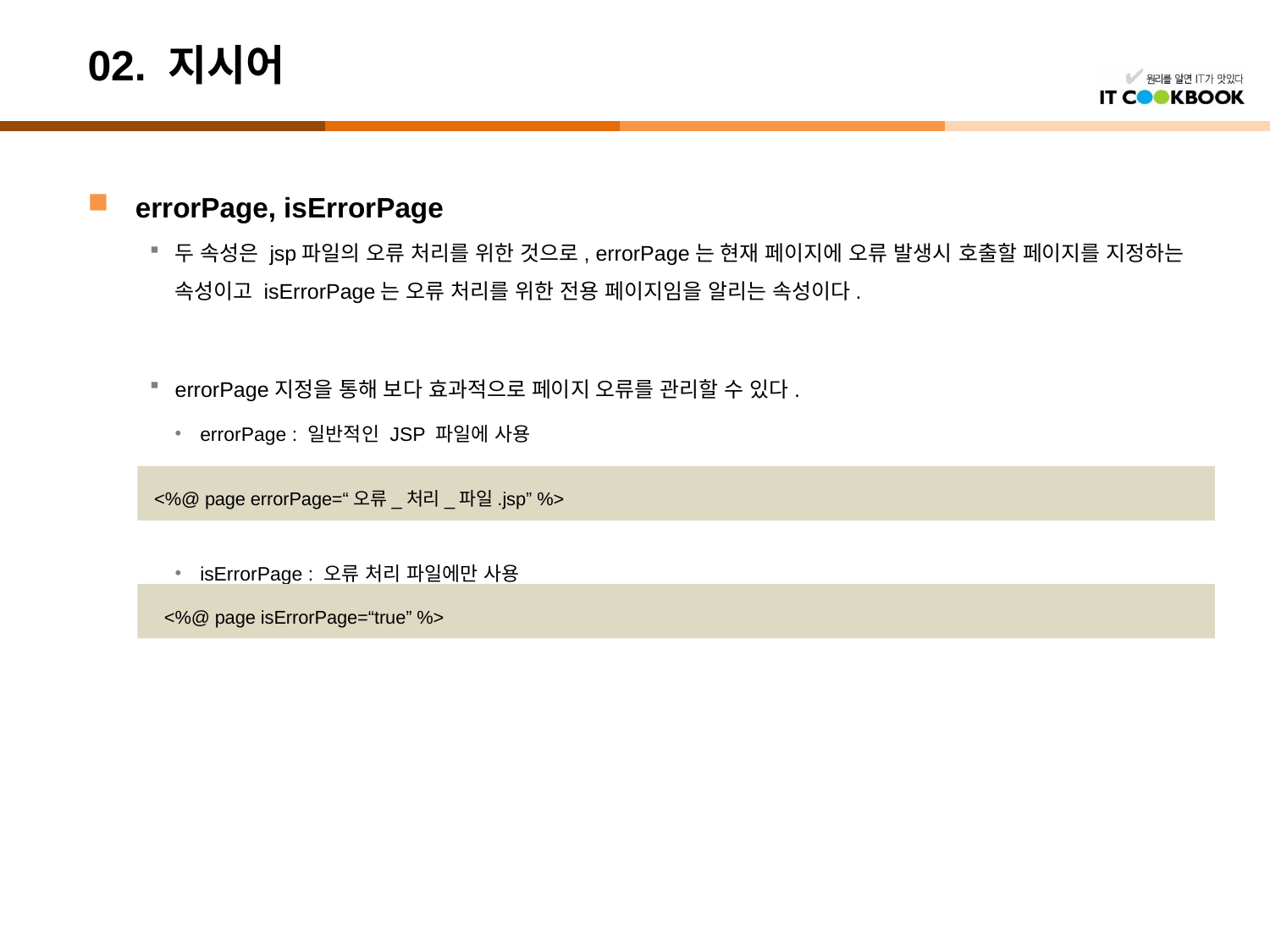

# 02. 지시어
errorPage, isErrorPage
두 속성은 jsp파일의 오류 처리를 위한 것으로, errorPage는 현재 페이지에 오류 발생시 호출할 페이지를 지정하는 속성이고 isErrorPage는 오류 처리를 위한 전용 페이지임을 알리는 속성이다.

errorPage지정을 통해 보다 효과적으로 페이지 오류를 관리할 수 있다.
errorPage : 일반적인 JSP 파일에 사용

isErrorPage : 오류 처리 파일에만 사용

<%@ page errorPage=“오류_처리_파일.jsp” %>

<%@ page isErrorPage=“true” %>